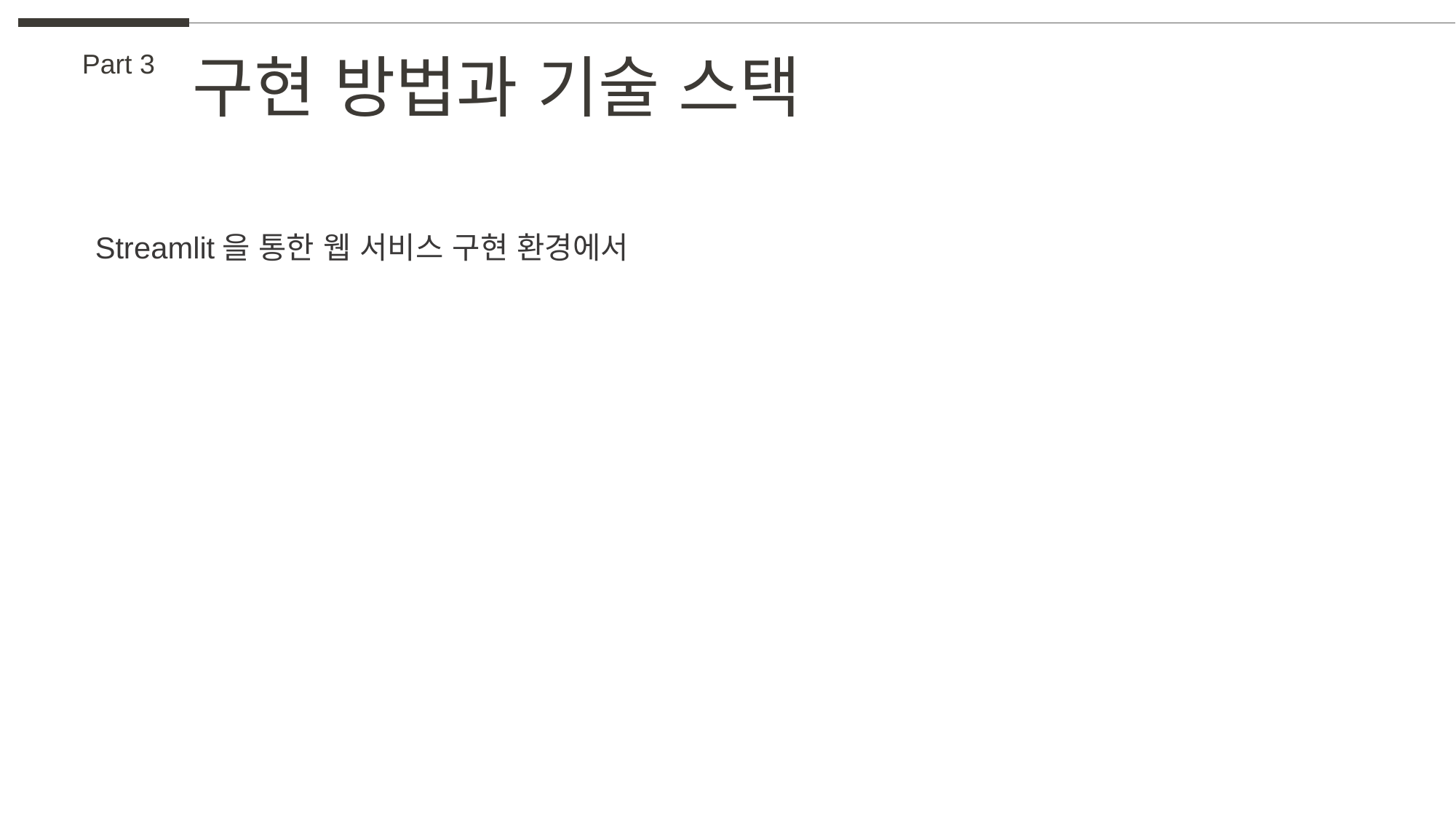

구현 방법과 기술 스택
Part 3
Streamlit을 통한 웹 서비스 구현 환경에서